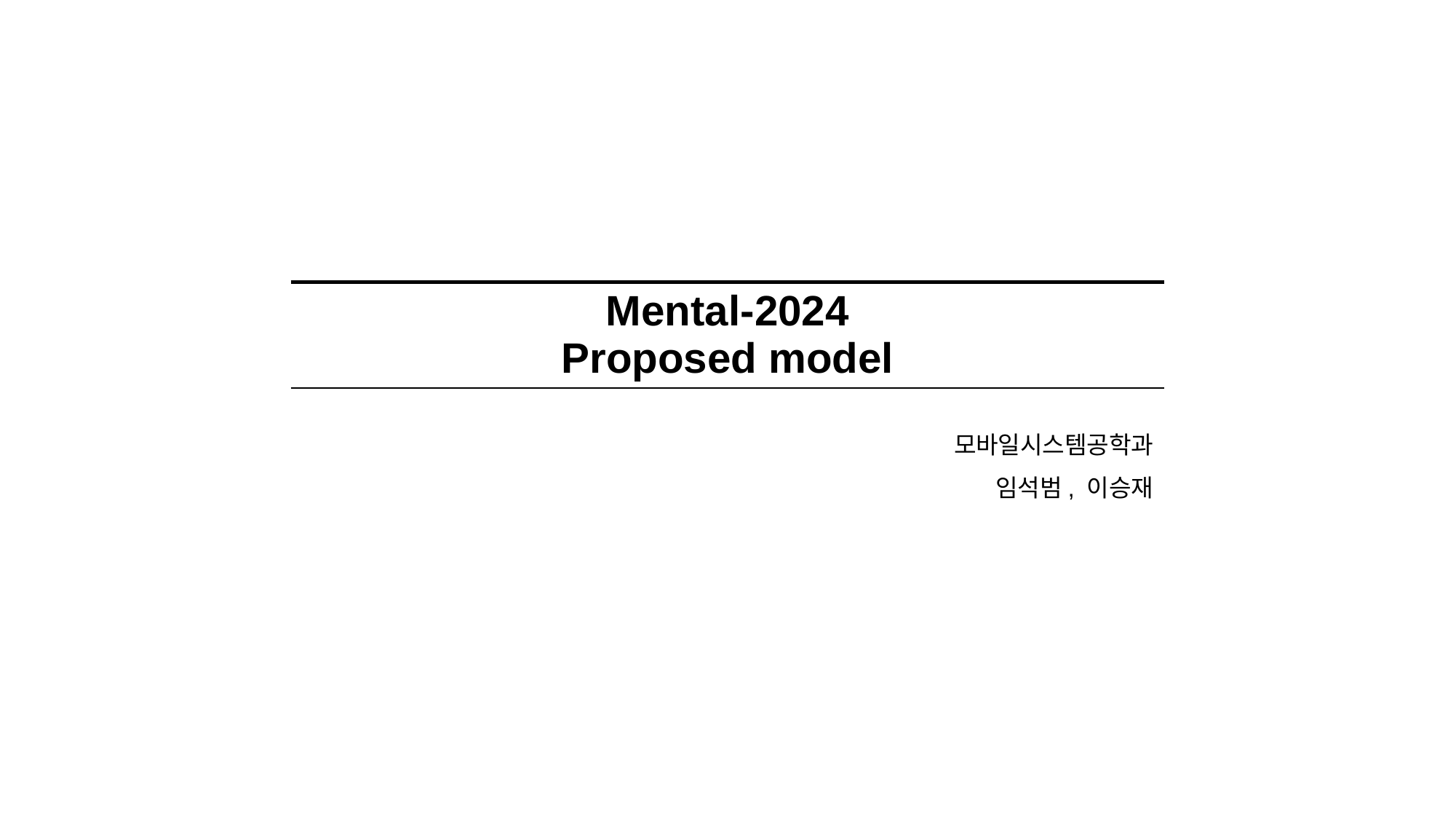

| Mental-2024 Proposed model |
| --- |
모바일시스템공학과
임석범, 이승재